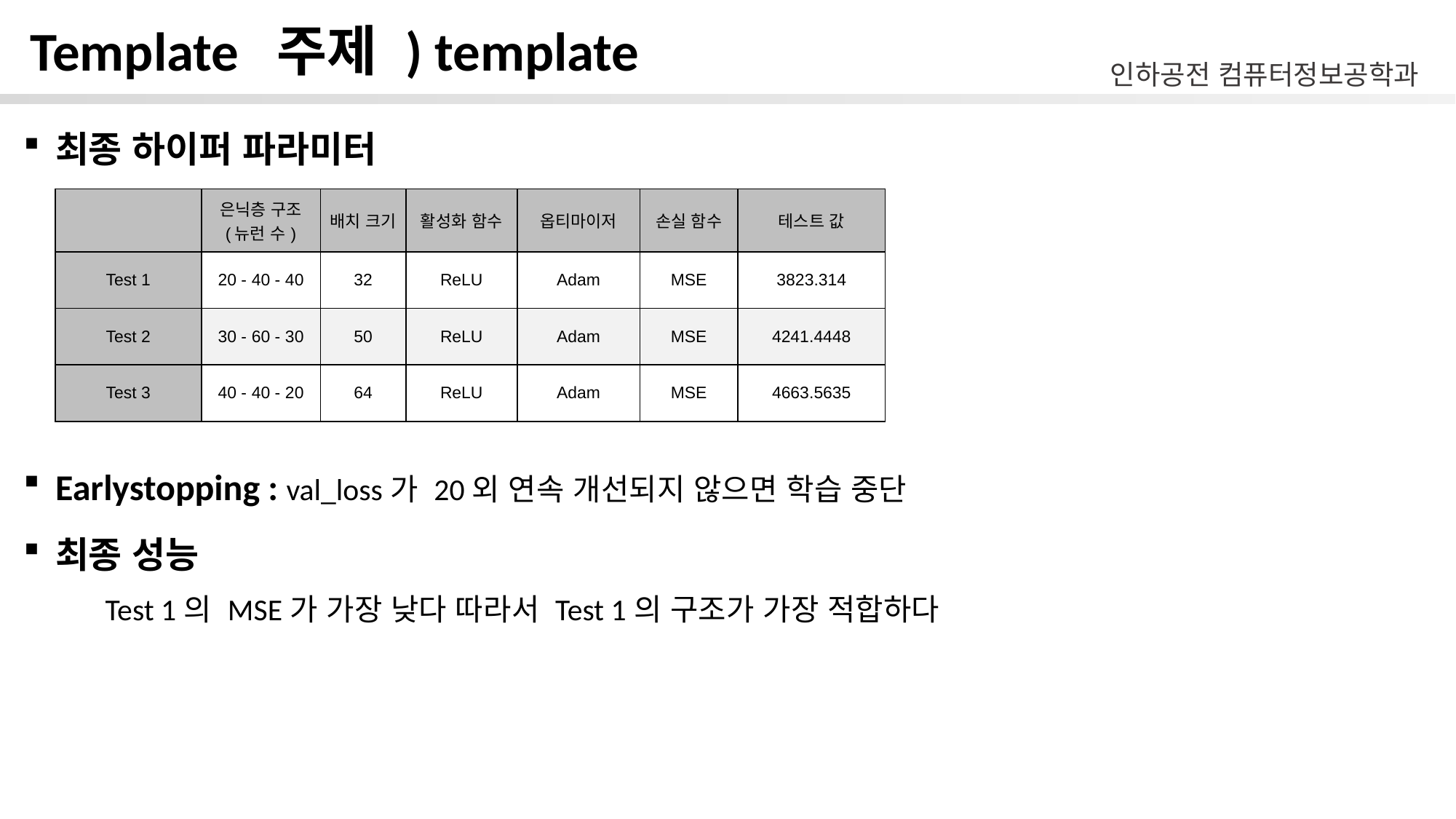

# Template  주제 ) template
최종 하이퍼 파라미터

Earlystopping : val_loss가 20외 연속 개선되지 않으면 학습 중단
최종 성능
Test 1의 MSE가 가장 낮다 따라서 Test 1의 구조가 가장 적합하다

|  | 은닉층 구조 (뉴런 수) | 배치 크기 | 활성화 함수 | 옵티마이저 | 손실 함수 | 테스트 값 |
| --- | --- | --- | --- | --- | --- | --- |
| Test 1 | 20 - 40 - 40 | 32 | ReLU | Adam | MSE | 3823.314 |
| Test 2 | 30 - 60 - 30 | 50 | ReLU | Adam | MSE | 4241.4448 |
| Test 3 | 40 - 40 - 20 | 64 | ReLU | Adam | MSE | 4663.5635 |